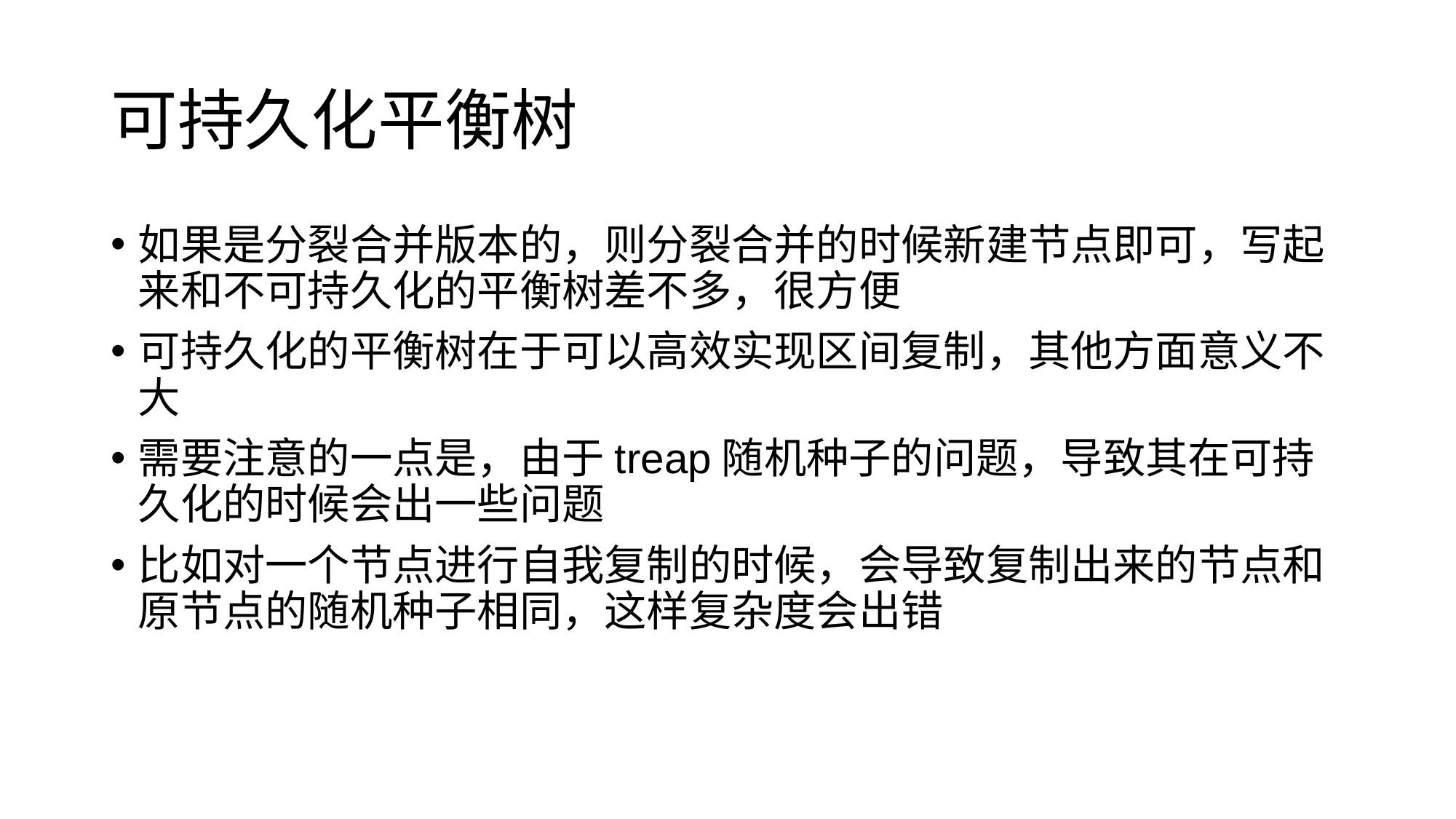

# 可持久化平衡树
如果是分裂合并版本的，则分裂合并的时候新建节点即可，写起来和不可持久化的平衡树差不多，很方便
可持久化的平衡树在于可以高效实现区间复制，其他方面意义不大
需要注意的一点是，由于treap随机种子的问题，导致其在可持久化的时候会出一些问题
比如对一个节点进行自我复制的时候，会导致复制出来的节点和原节点的随机种子相同，这样复杂度会出错